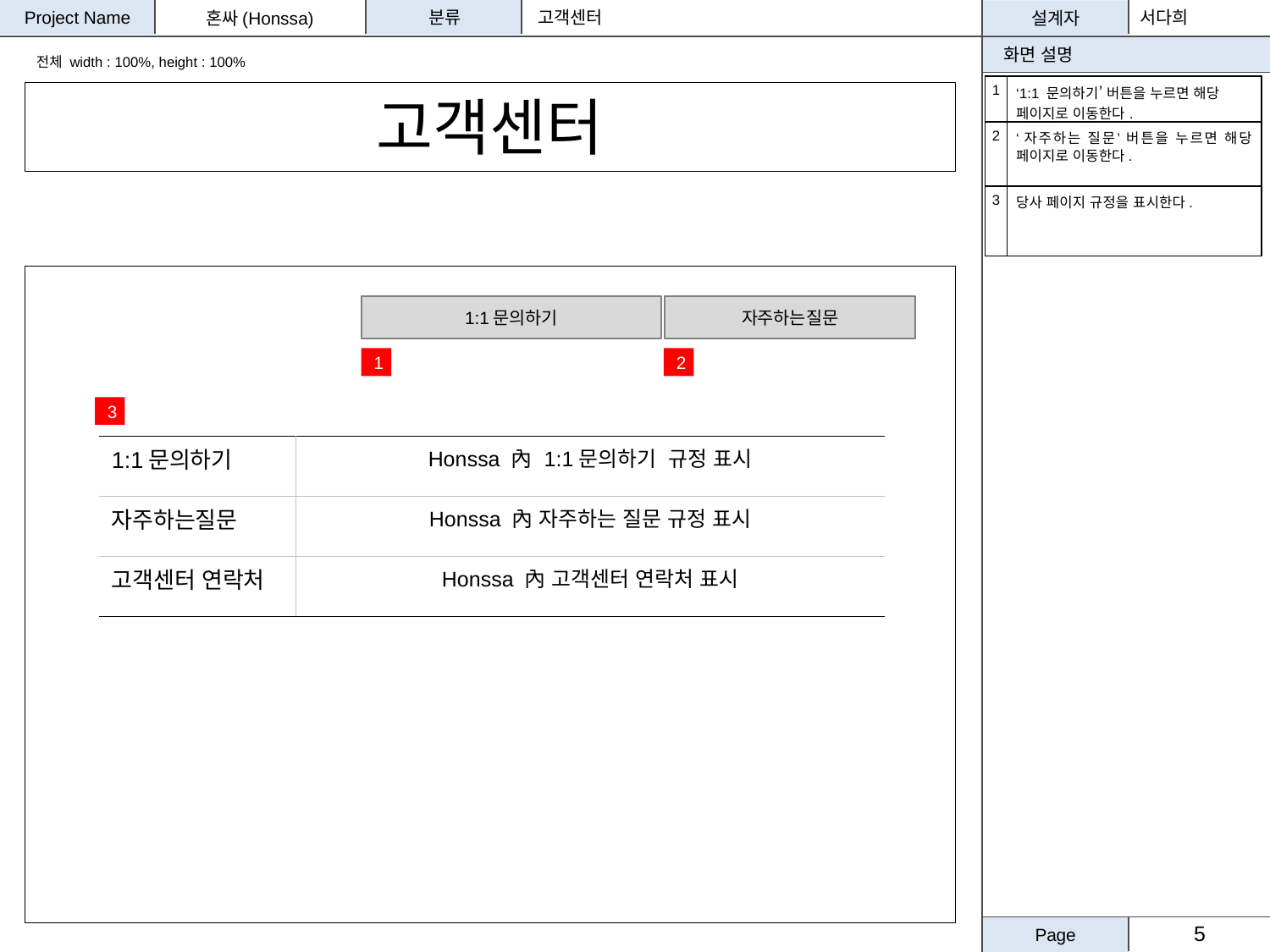

고객센터
서다희
전체 width : 100%, height : 100%

| 1 | ‘1:1 문의하기’ 버튼을 누르면 해당 페이지로 이동한다. |
| --- | --- |
| 2 | ‘자주하는 질문’ 버튼을 누르면 해당 페이지로 이동한다. |
| 3 | 당사 페이지 규정을 표시한다. |

고객센터

1:1문의하기
자주하는질문
2
1
3
| 1:1문의하기 | Honssa 內 1:1문의하기 규정 표시 |
| --- | --- |
| 자주하는질문 | Honssa 內 자주하는 질문 규정 표시 |
| 고객센터 연락처 | Honssa 內 고객센터 연락처 표시 |
5